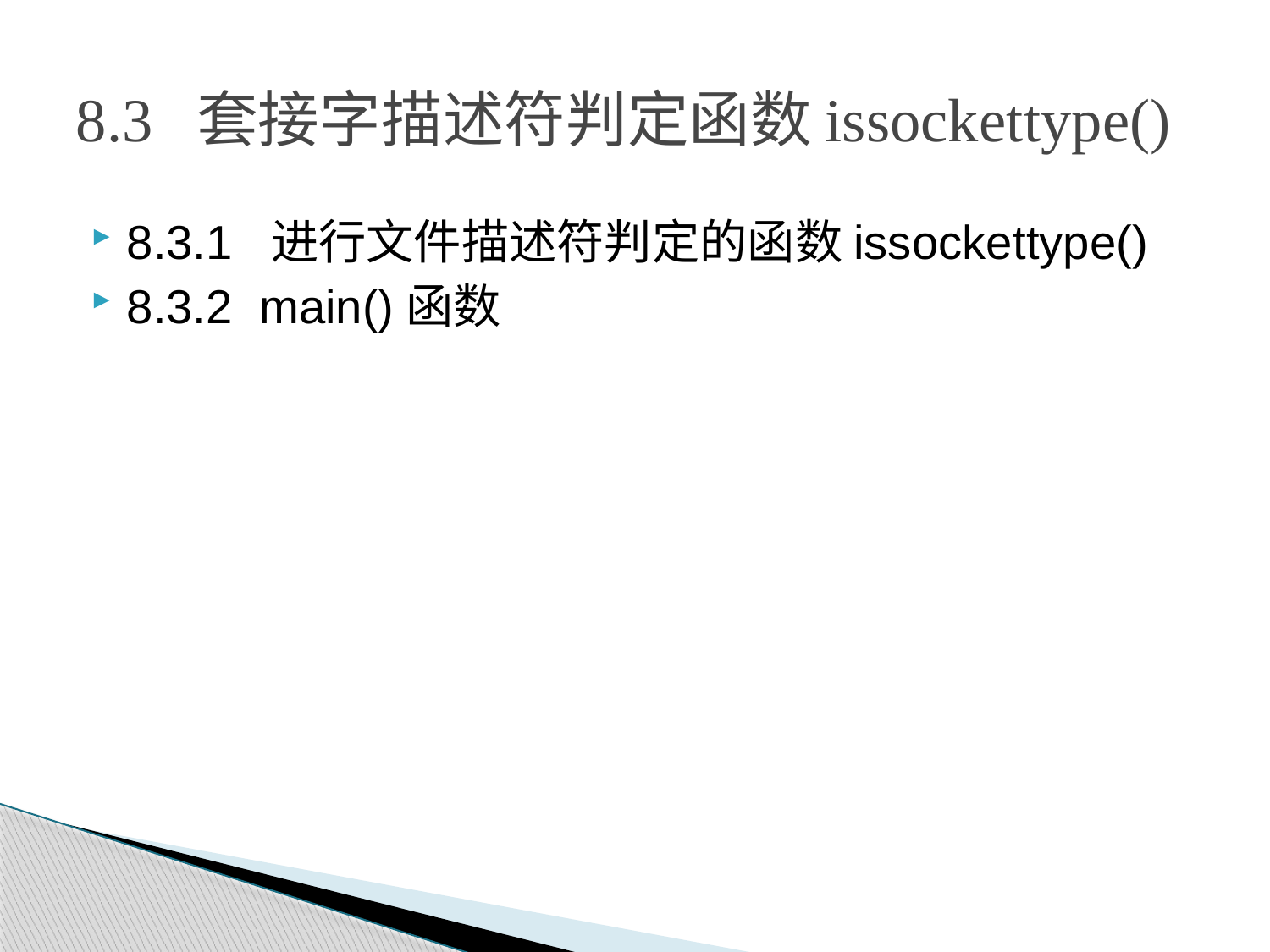

# 8.3  套接字描述符判定函数issockettype()
8.3.1  进行文件描述符判定的函数issockettype()
8.3.2  main()函数